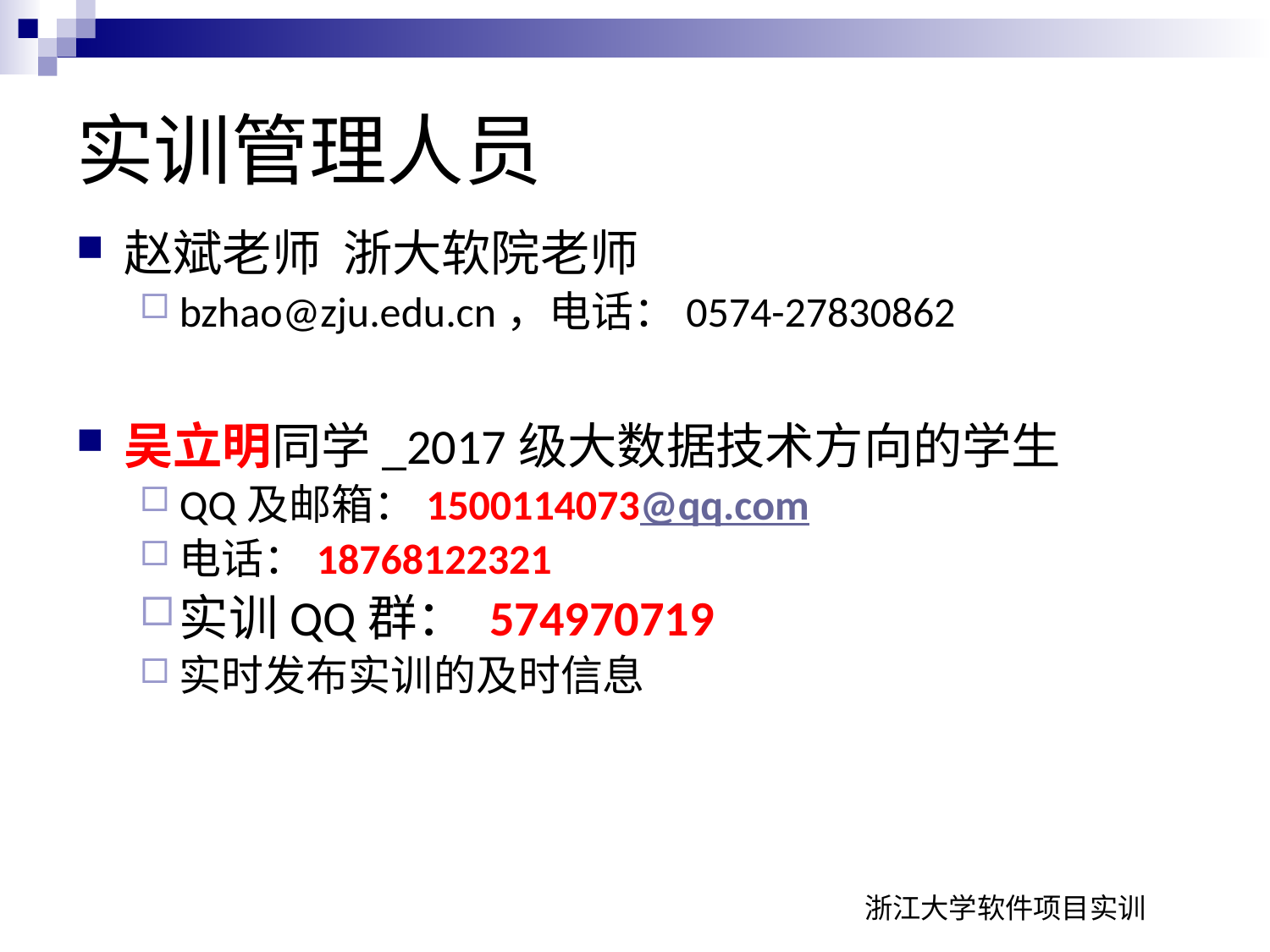

实训管理人员
赵斌老师  浙大软院老师
bzhao@zju.edu.cn，电话：0574-27830862

吴立明同学_2017级大数据技术方向的学生
QQ及邮箱：1500114073@qq.com
电话：18768122321
实训QQ群： 574970719
实时发布实训的及时信息

浙江大学软件项目实训